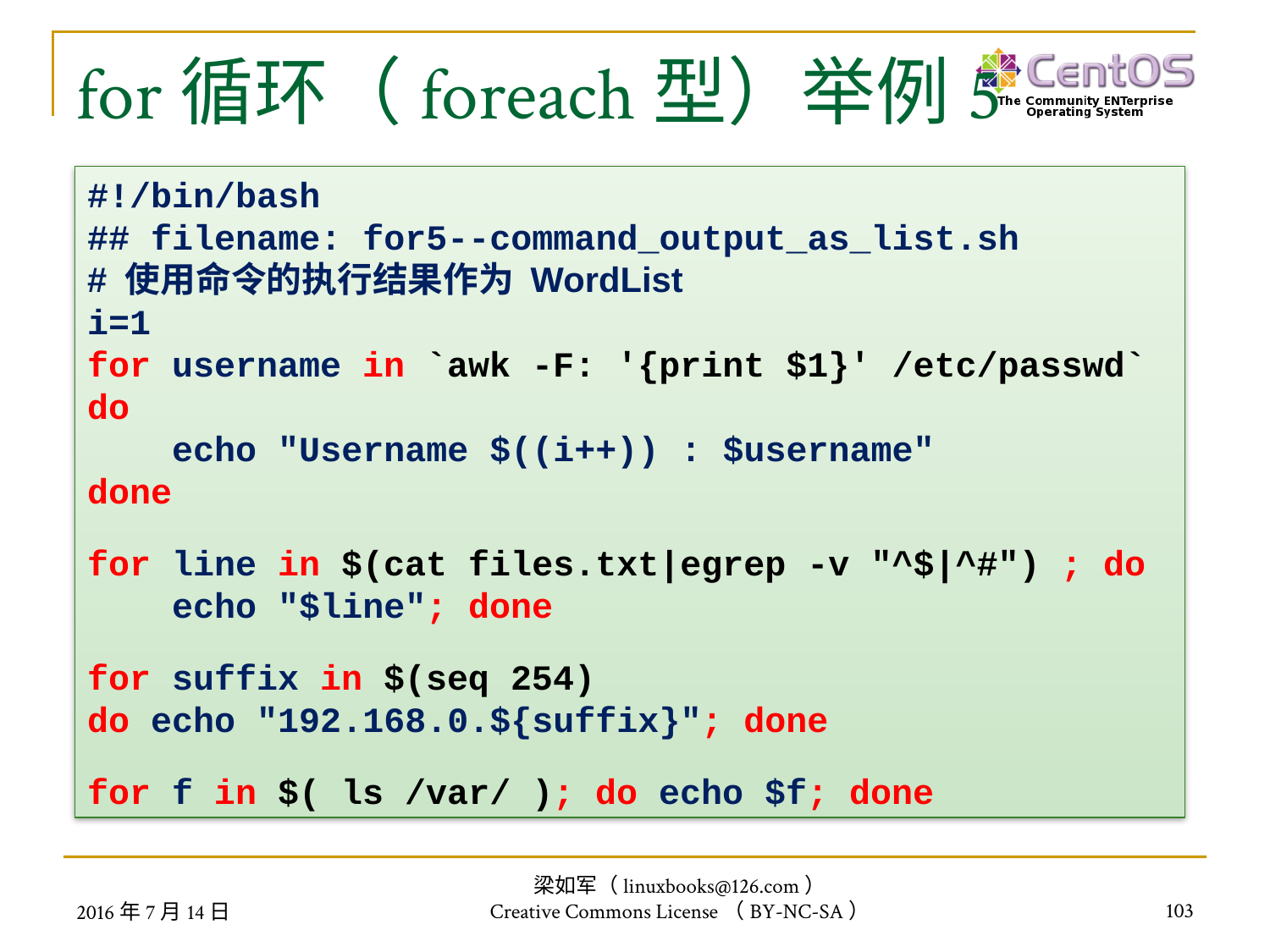

# for循环（foreach型）举例5
#!/bin/bash
## filename: for5--command_output_as_list.sh
# 使用命令的执行结果作为 WordList
i=1
for username in `awk -F: '{print $1}' /etc/passwd`
do
    echo "Username $((i++)) : $username"
done

for line in $(cat files.txt|egrep -v "^$|^#") ; do
    echo "$line"; done

for suffix in $(seq 254)
do echo "192.168.0.${suffix}"; done

for f in $( ls /var/ ); do echo $f; done
梁如军（linuxbooks@126.com）
Creative Commons License（BY-NC-SA）
2016年7月14日
103